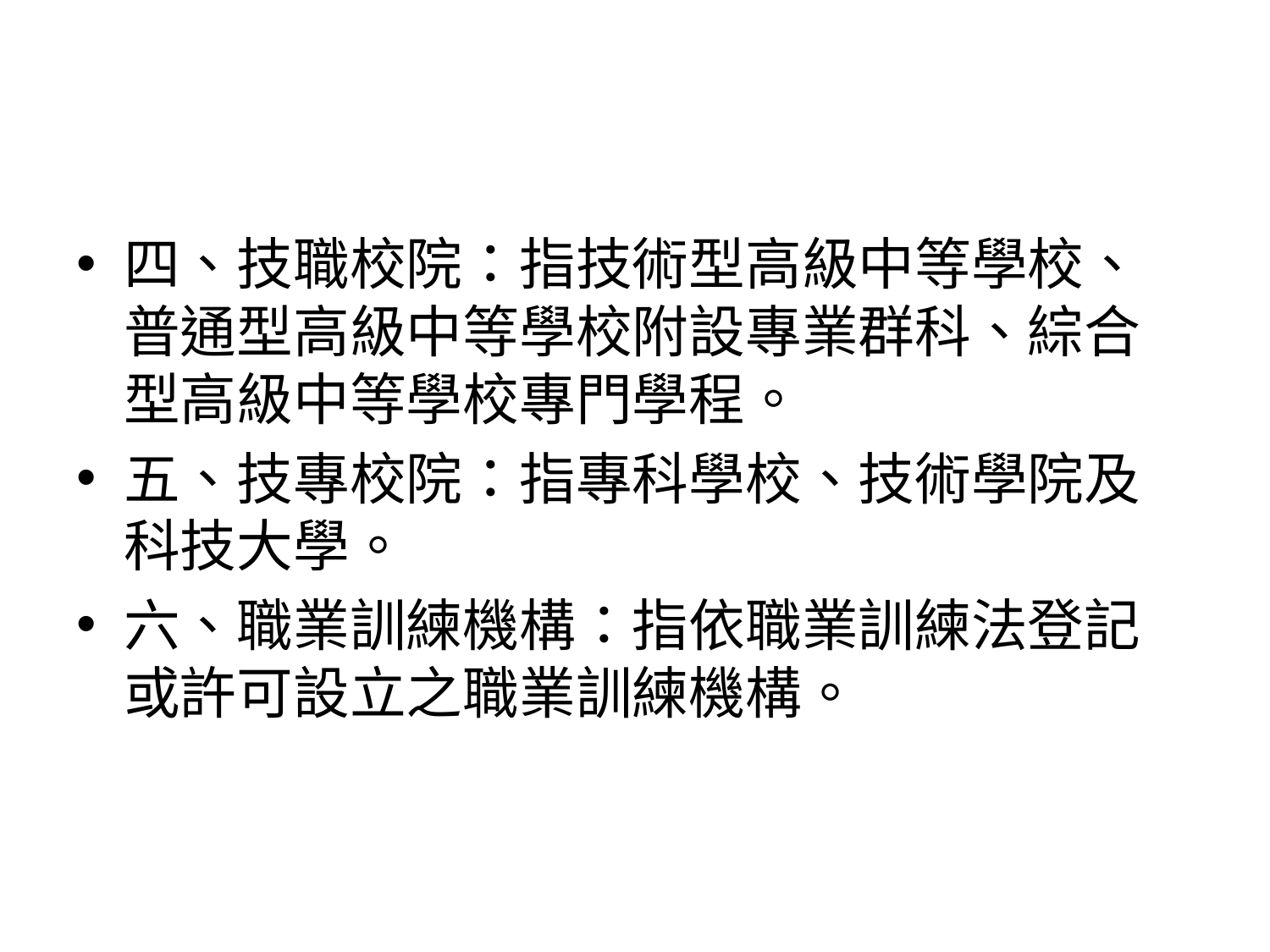

#
四、技職校院：指技術型高級中等學校、普通型高級中等學校附設專業群科、綜合型高級中等學校專門學程。
五、技專校院：指專科學校、技術學院及科技大學。
六、職業訓練機構：指依職業訓練法登記或許可設立之職業訓練機構。